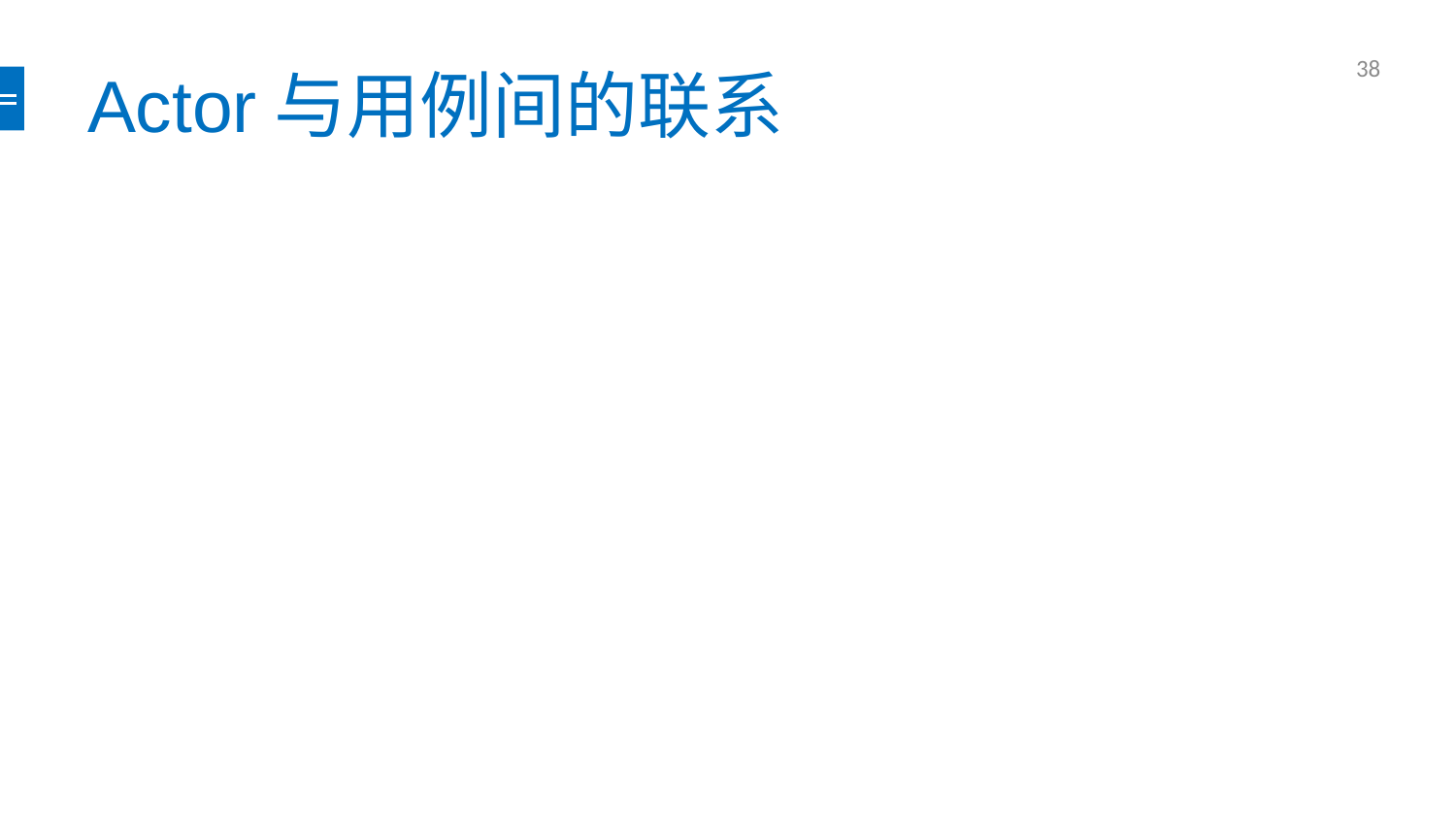

# Actor与用例间的联系
Actor可以与系统进行包括收发消息在内的交互，Actro是启动用例的前提条件。
Actor与用例之间是关联关系。
按照执行者是否可以初始化用例分为
主动参与者-客户
被动参与者-mail系统

38